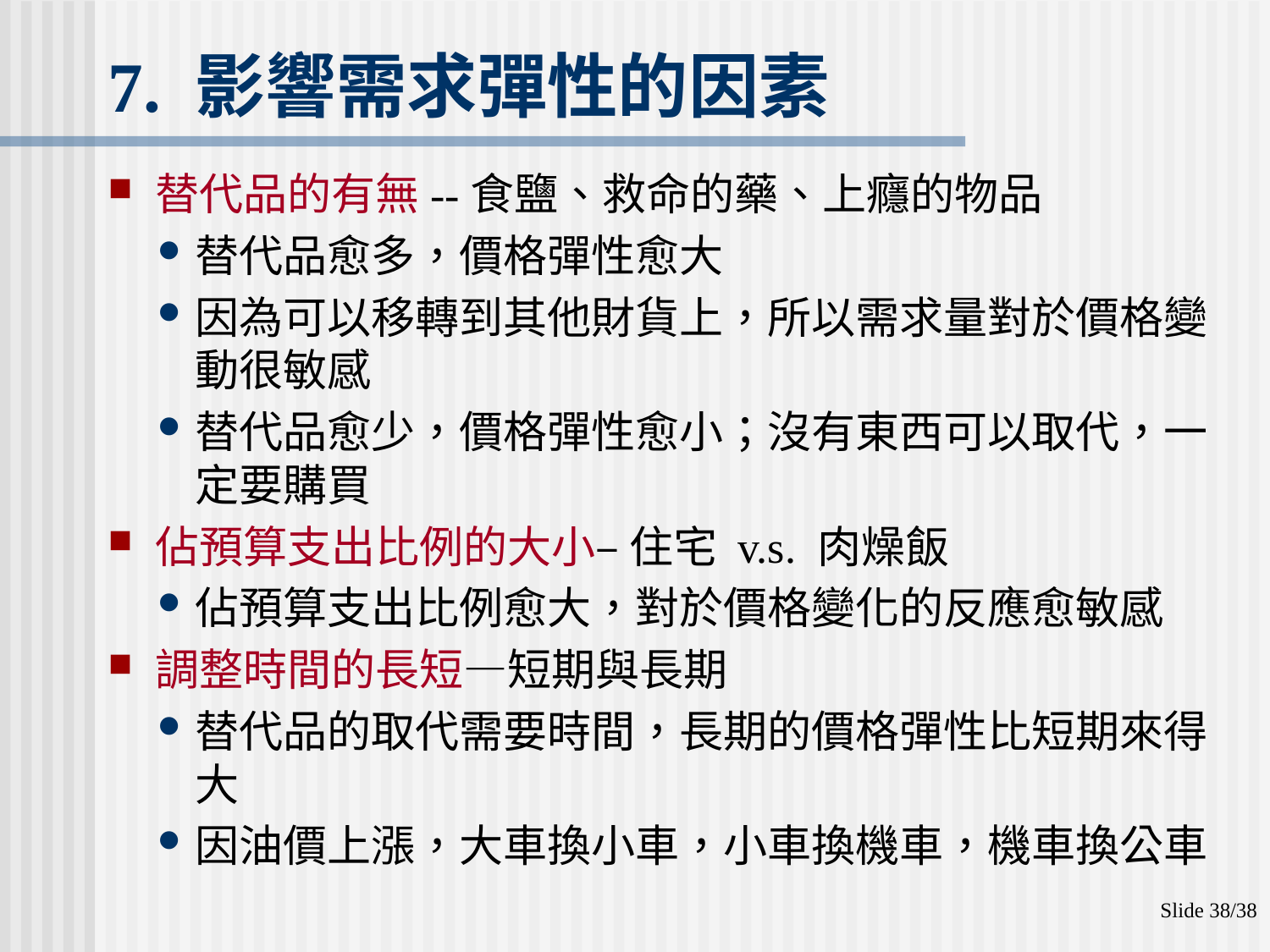

# 7. 影響需求彈性的因素
替代品的有無--食鹽、救命的藥、上癮的物品
替代品愈多，價格彈性愈大
因為可以移轉到其他財貨上，所以需求量對於價格變動很敏感
替代品愈少，價格彈性愈小；沒有東西可以取代，一定要購買
佔預算支出比例的大小– 住宅 v.s. 肉燥飯
佔預算支出比例愈大，對於價格變化的反應愈敏感
調整時間的長短—短期與長期
替代品的取代需要時間，長期的價格彈性比短期來得大
因油價上漲，大車換小車，小車換機車，機車換公車

Slide 38/38